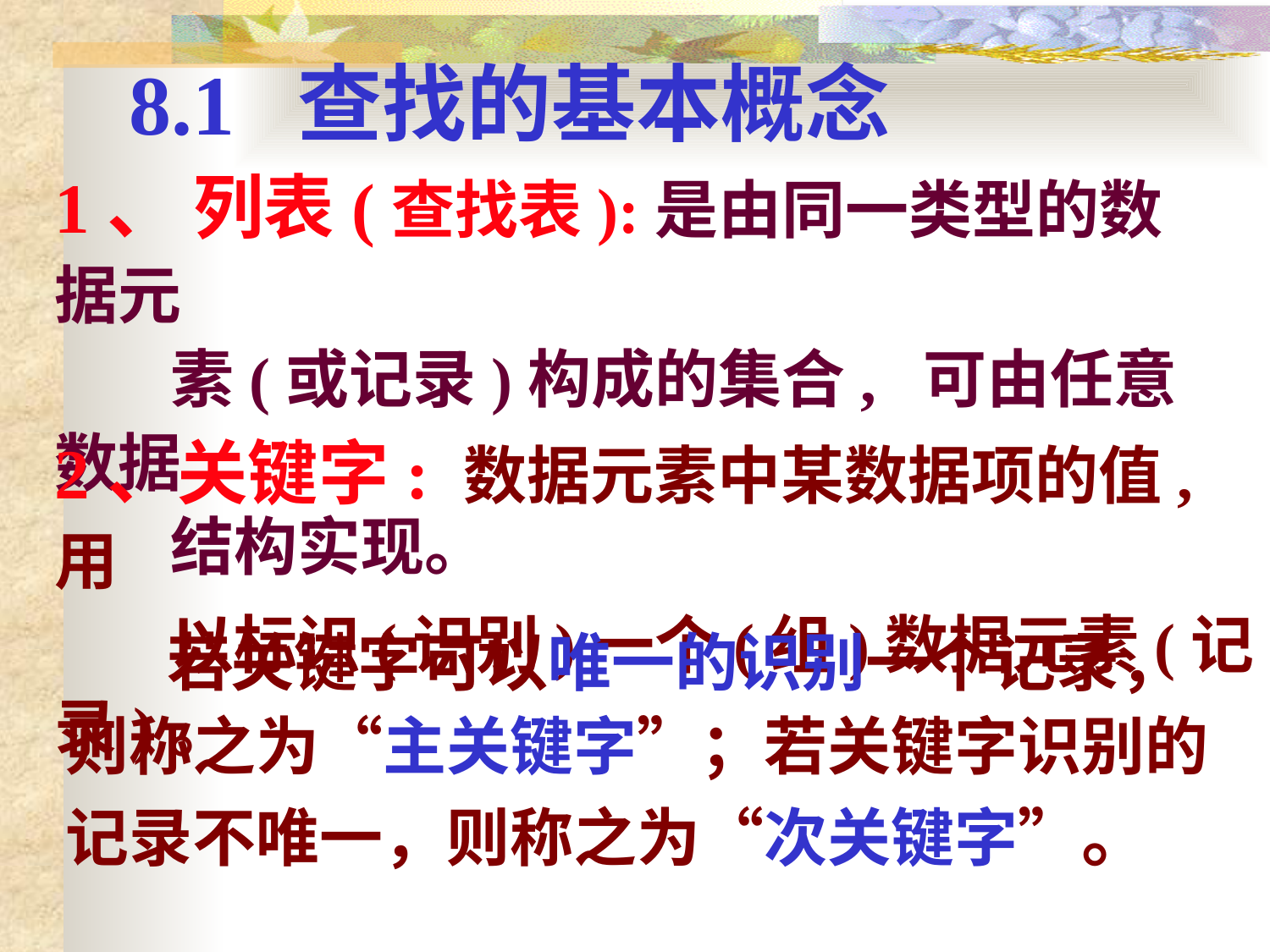

# 8.1  查找的基本概念
1、 列表(查找表):是由同一类型的数据元
       素(或记录)构成的集合,  可由任意数据
       结构实现。
2、关键字: 数据元素中某数据项的值, 用
       以标识(识别)一个(组)数据元素(记录)。
      若关键字可以唯一的识别一个记录，则称之为“主关键字”；若关键字识别的记录不唯一，则称之为“次关键字”。